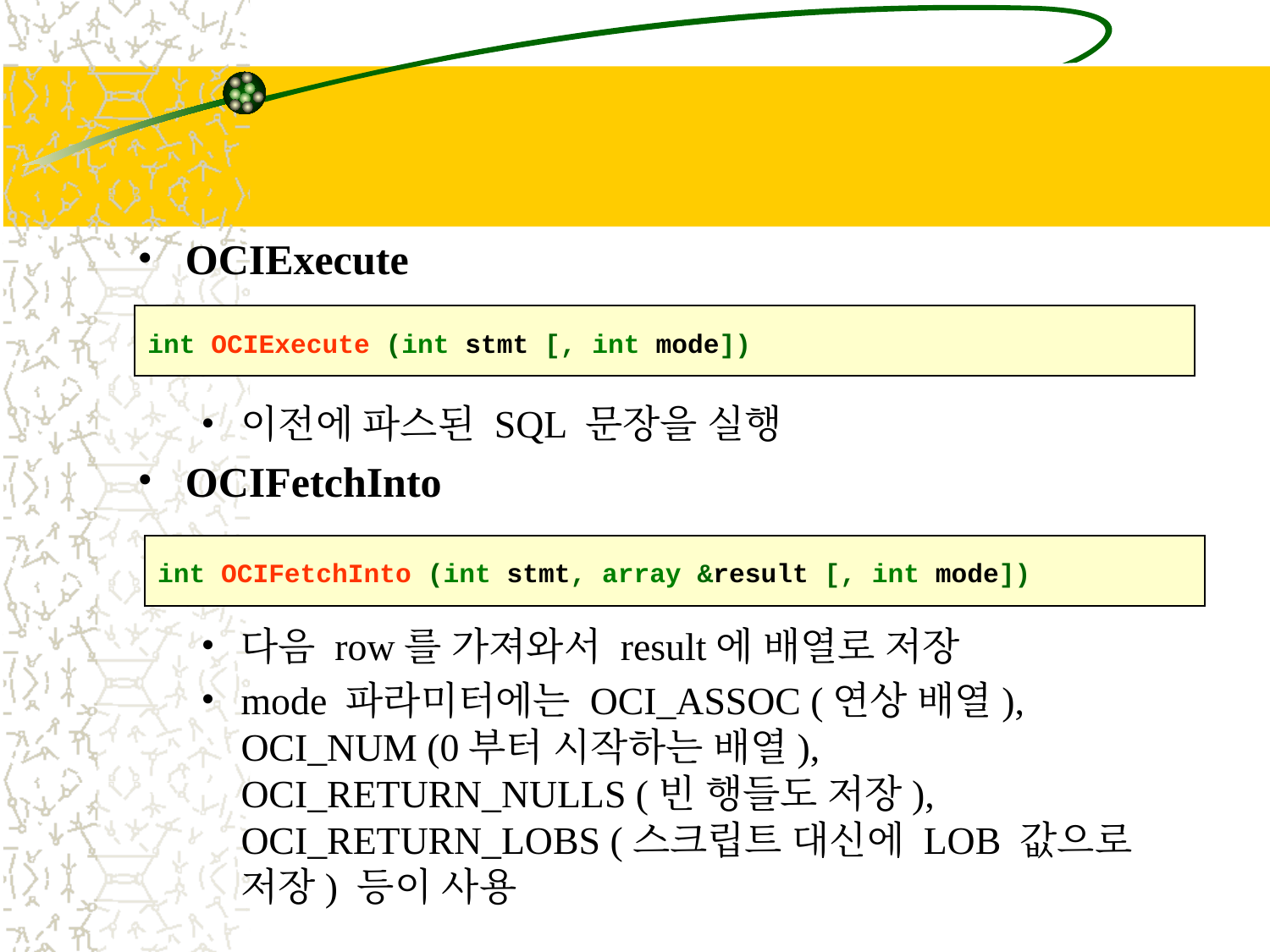

#
OCIExecute

이전에 파스된 SQL 문장을 실행
OCIFetchInto

다음 row를 가져와서 result에 배열로 저장
mode 파라미터에는 OCI_ASSOC (연상 배열), OCI_NUM (0부터 시작하는 배열), OCI_RETURN_NULLS (빈 행들도 저장), OCI_RETURN_LOBS (스크립트 대신에 LOB 값으로 저장) 등이 사용
int OCIExecute (int stmt [, int mode])
int OCIFetchInto (int stmt, array &result [, int mode])